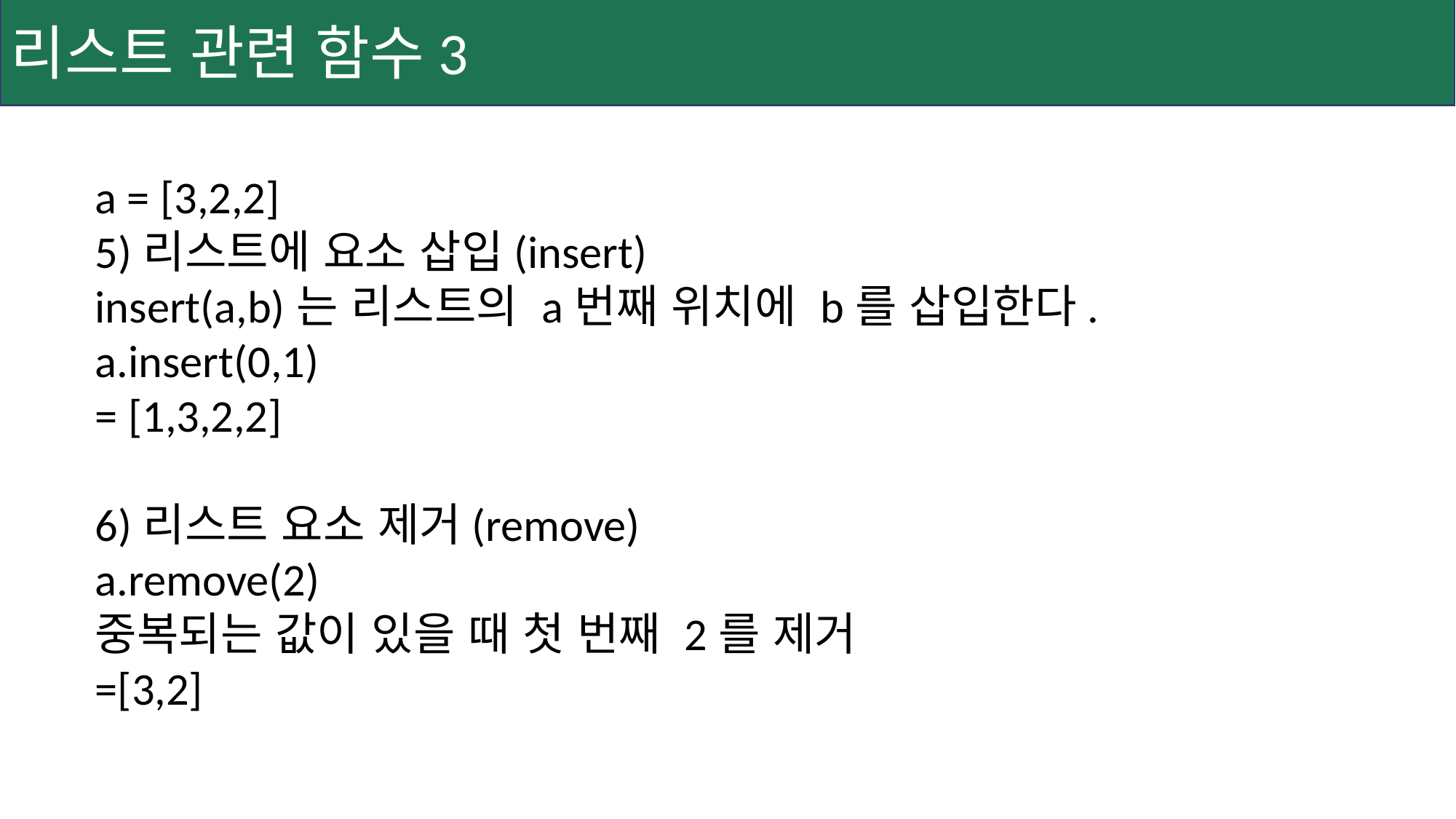

리스트 관련 함수3
a = [3,2,2]
5)리스트에 요소 삽입(insert)
insert(a,b)는 리스트의 a번째 위치에 b를 삽입한다.
a.insert(0,1)
= [1,3,2,2]

6)리스트 요소 제거(remove)
a.remove(2)
중복되는 값이 있을 때 첫 번째 2를 제거
=[3,2]